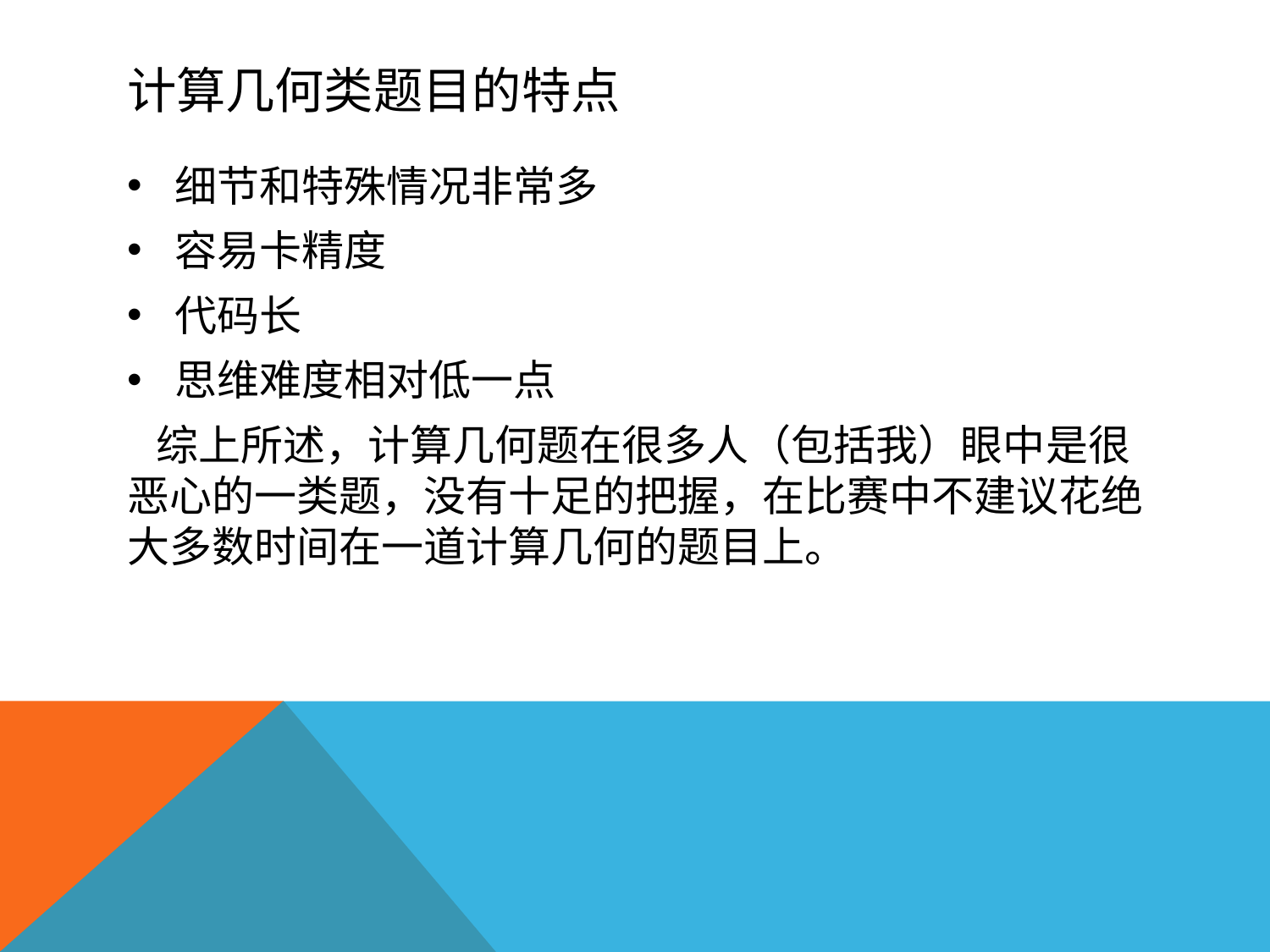

# 计算几何类题目的特点
细节和特殊情况非常多
容易卡精度
代码长
思维难度相对低一点
  综上所述，计算几何题在很多人（包括我）眼中是很恶心的一类题，没有十足的把握，在比赛中不建议花绝大多数时间在一道计算几何的题目上。